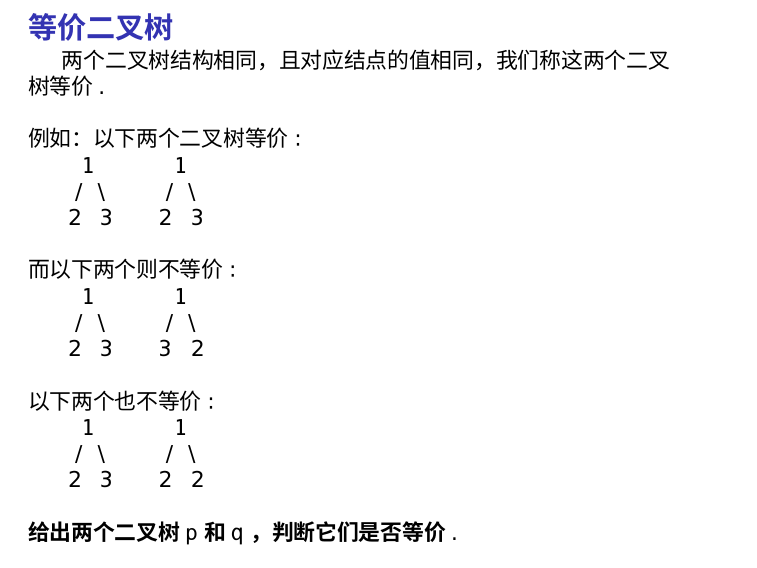

# 等价二叉树
      两个二叉树结构相同，且对应结点的值相同，我们称这两个二叉树等价.

例如：以下两个二叉树等价:
        1            1
       /  \         /  \
      2   3       2   3

而以下两个则不等价:
        1            1
       /  \         /  \
      2   3       3   2

以下两个也不等价:
        1            1
       /  \         /  \
      2   3       2   2

给出两个二叉树p和q，判断它们是否等价.